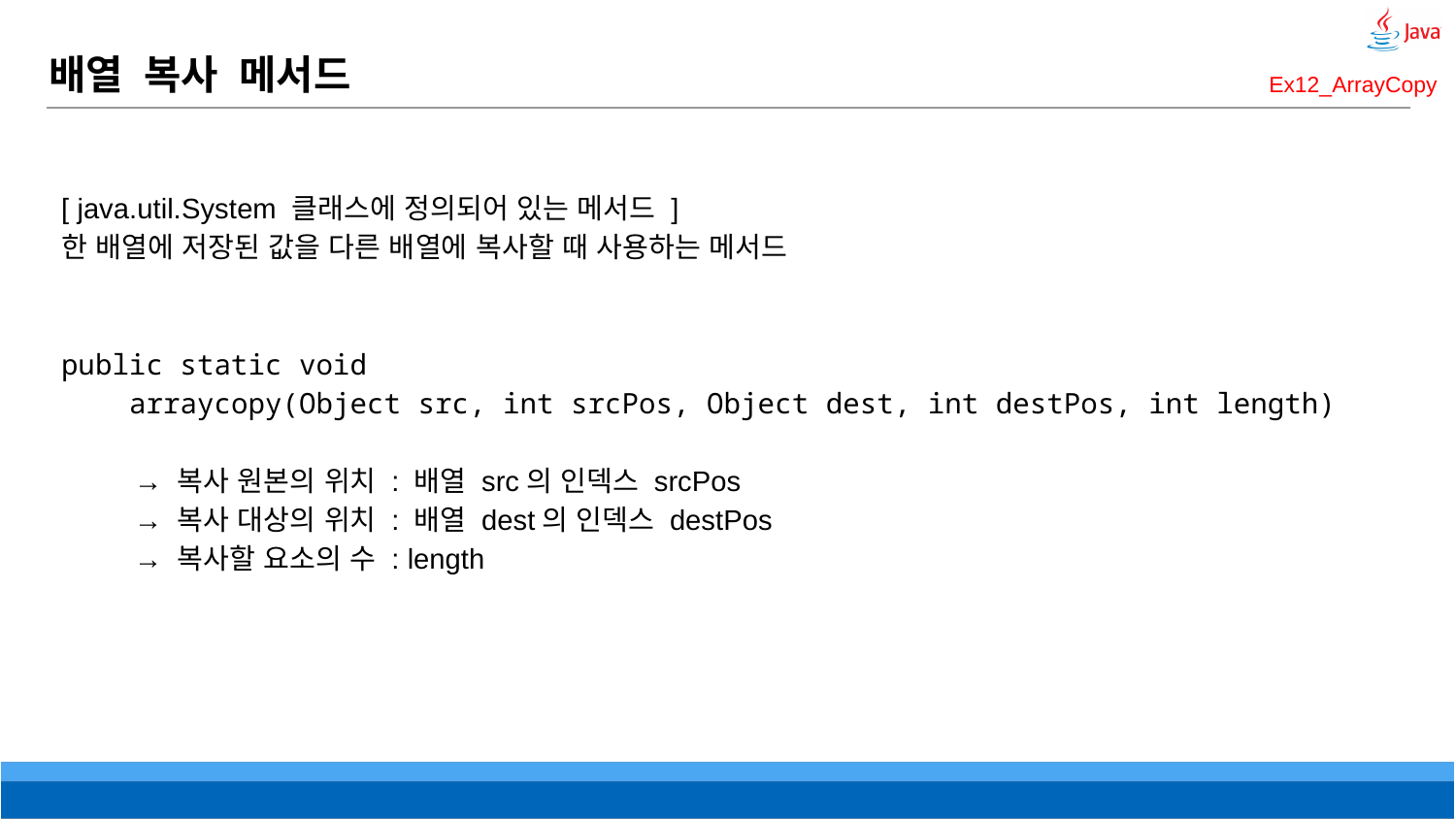

# 배열 복사 메서드
Ex12_ArrayCopy
[ java.util.System 클래스에 정의되어 있는 메서드 ]
한 배열에 저장된 값을 다른 배열에 복사할 때 사용하는 메서드

public static void
    arraycopy(Object src, int srcPos, Object dest, int destPos, int length)

→ 복사 원본의 위치 : 배열 src의 인덱스 srcPos
→ 복사 대상의 위치 : 배열 dest의 인덱스 destPos
→ 복사할 요소의 수 : length